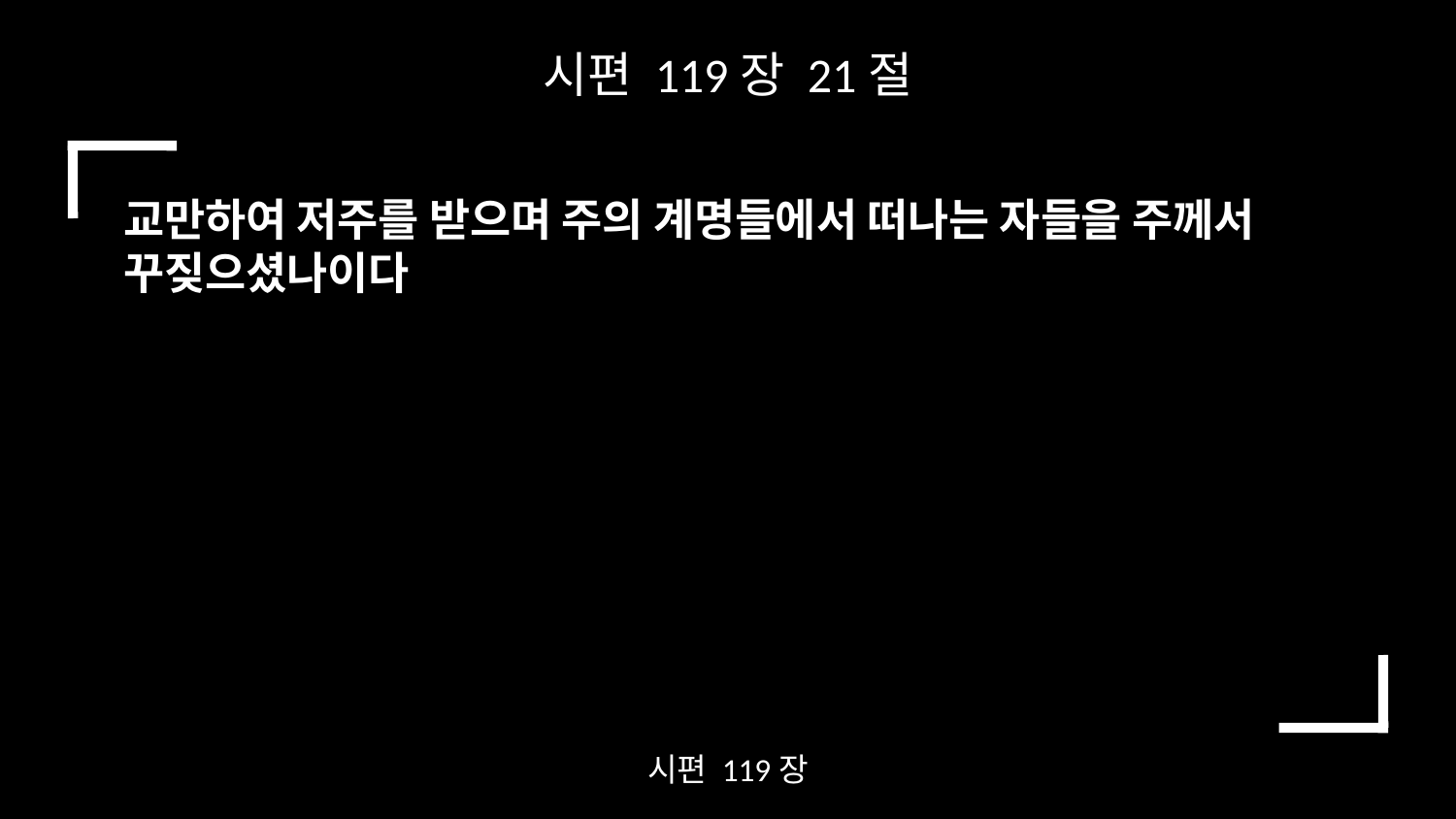

시편 119장 21절

교만하여 저주를 받으며 주의 계명들에서 떠나는 자들을 주께서 꾸짖으셨나이다

시편 119장